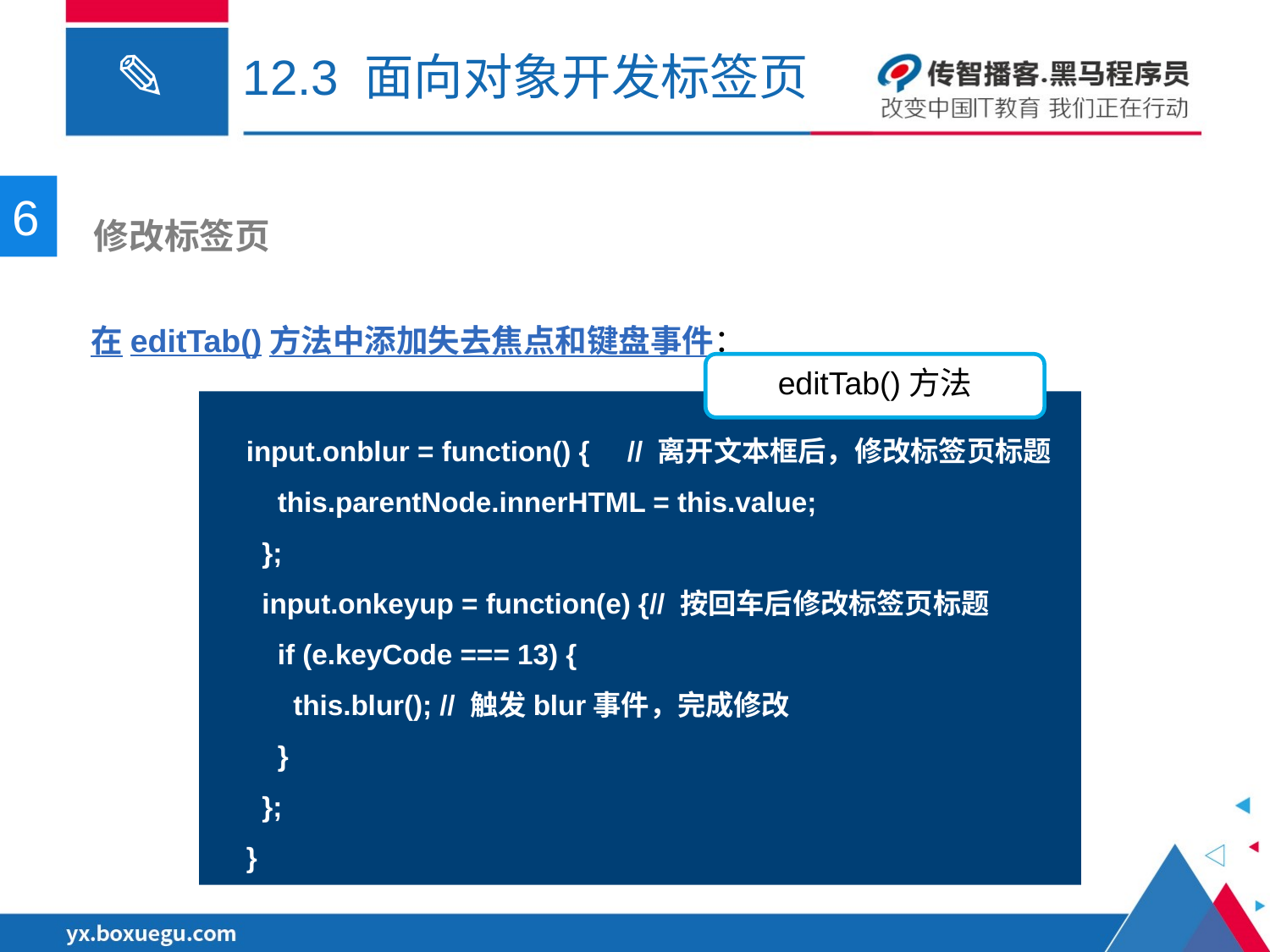

# 12.3 面向对象开发标签页

6
  修改标签页
在editTab()方法中添加失去焦点和键盘事件：
editTab()方法

input.onblur = function() {	// 离开文本框后，修改标签页标题
    this.parentNode.innerHTML = this.value;
  };
  input.onkeyup = function(e) {// 按回车后修改标签页标题
    if (e.keyCode === 13) {
      this.blur(); // 触发blur事件，完成修改
    }
  };
}